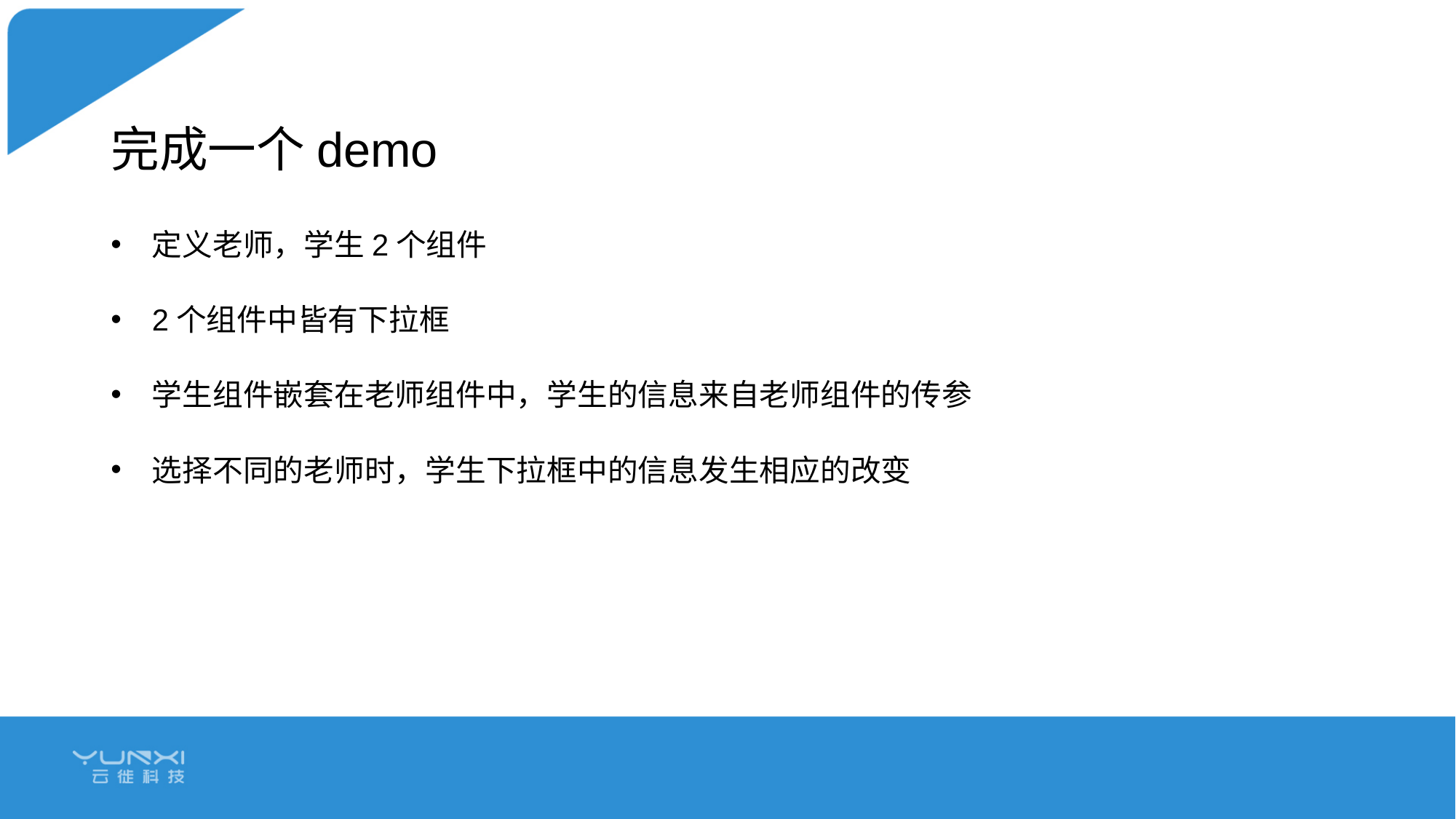

# 完成一个demo
定义老师，学生2个组件
2个组件中皆有下拉框
学生组件嵌套在老师组件中，学生的信息来自老师组件的传参
选择不同的老师时，学生下拉框中的信息发生相应的改变